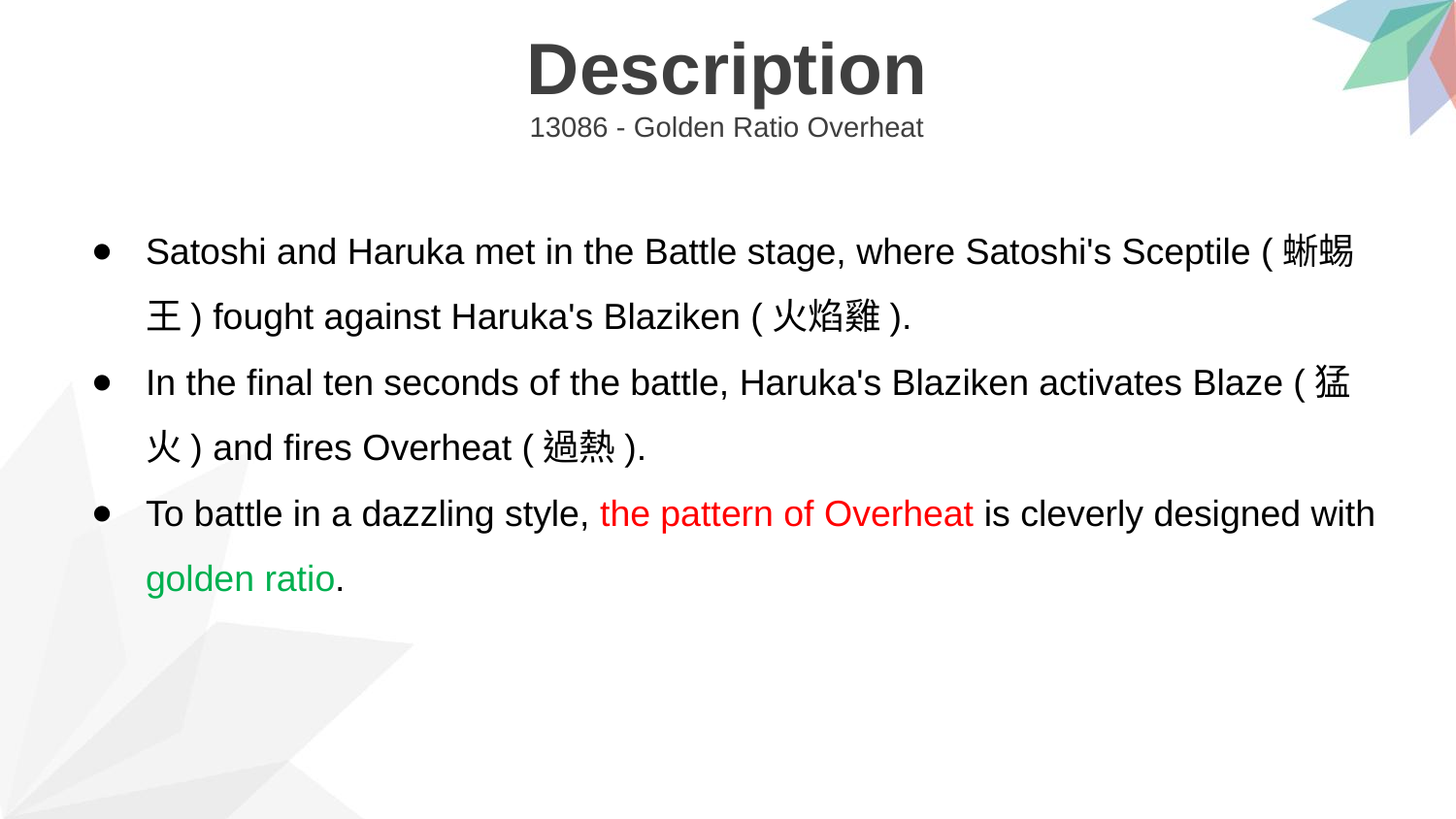

Description
13086 - Golden Ratio Overheat
Satoshi and Haruka met in the Battle stage, where Satoshi's Sceptile (蜥蜴王) fought against Haruka's Blaziken (火焰雞).
In the final ten seconds of the battle, Haruka's Blaziken activates Blaze (猛火) and fires Overheat (過熱).
To battle in a dazzling style, the pattern of Overheat is cleverly designed with golden ratio.